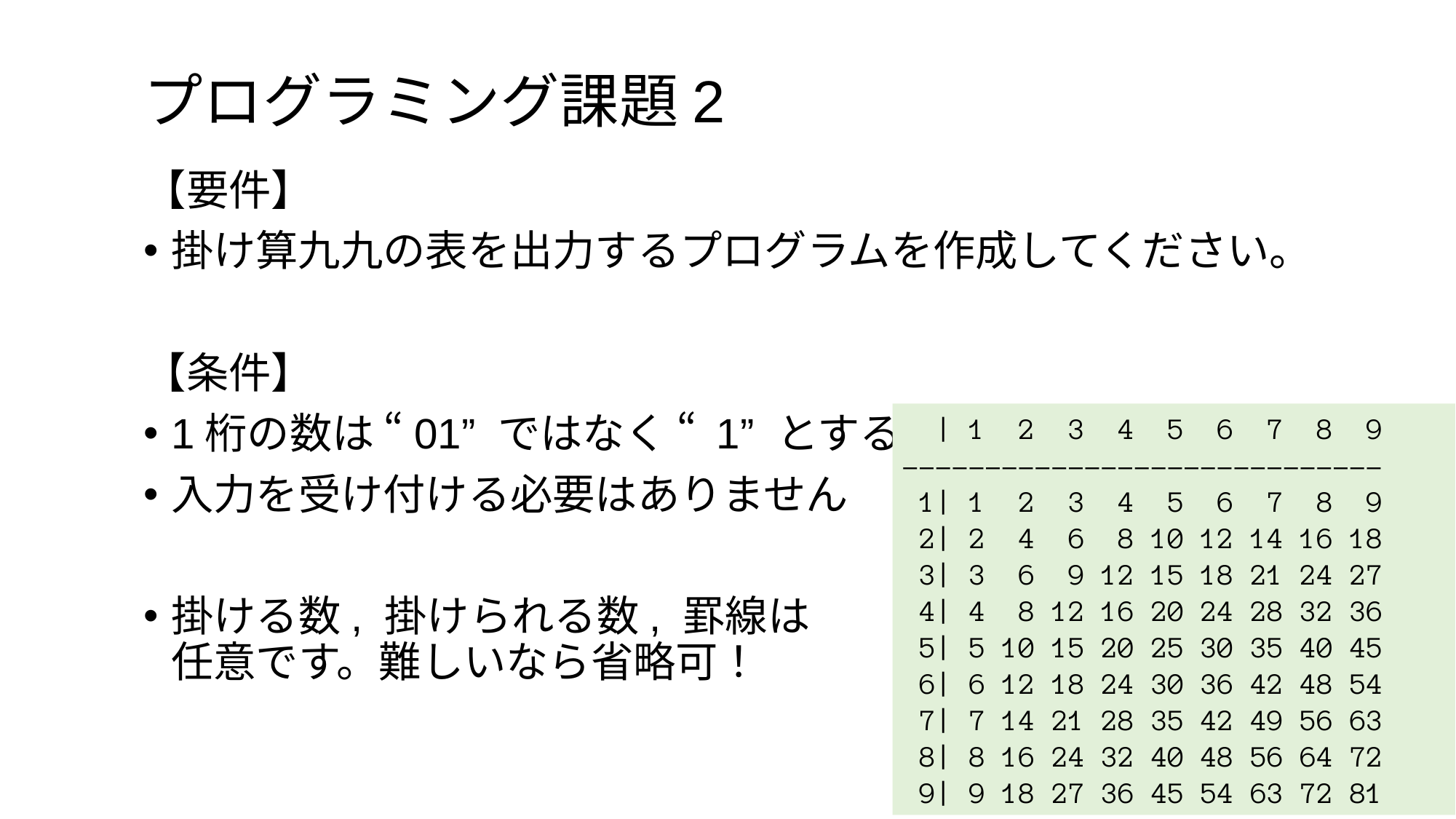

# プログラミング課題2
【要件】
掛け算九九の表を出力するプログラムを作成してください。

【条件】
1桁の数は “01” ではなく “ 1” とする
入力を受け付ける必要はありません

掛ける数, 掛けられる数, 罫線は
任意です。難しいなら省略可！
  | 1  2  3  4  5  6  7  8  9
-----------------------------
 1| 1  2  3  4  5  6  7  8  9
 2| 2  4  6  8 10 12 14 16 18
 3| 3  6  9 12 15 18 21 24 27
 4| 4  8 12 16 20 24 28 32 36
 5| 5 10 15 20 25 30 35 40 45
 6| 6 12 18 24 30 36 42 48 54
 7| 7 14 21 28 35 42 49 56 63
 8| 8 16 24 32 40 48 56 64 72
 9| 9 18 27 36 45 54 63 72 81